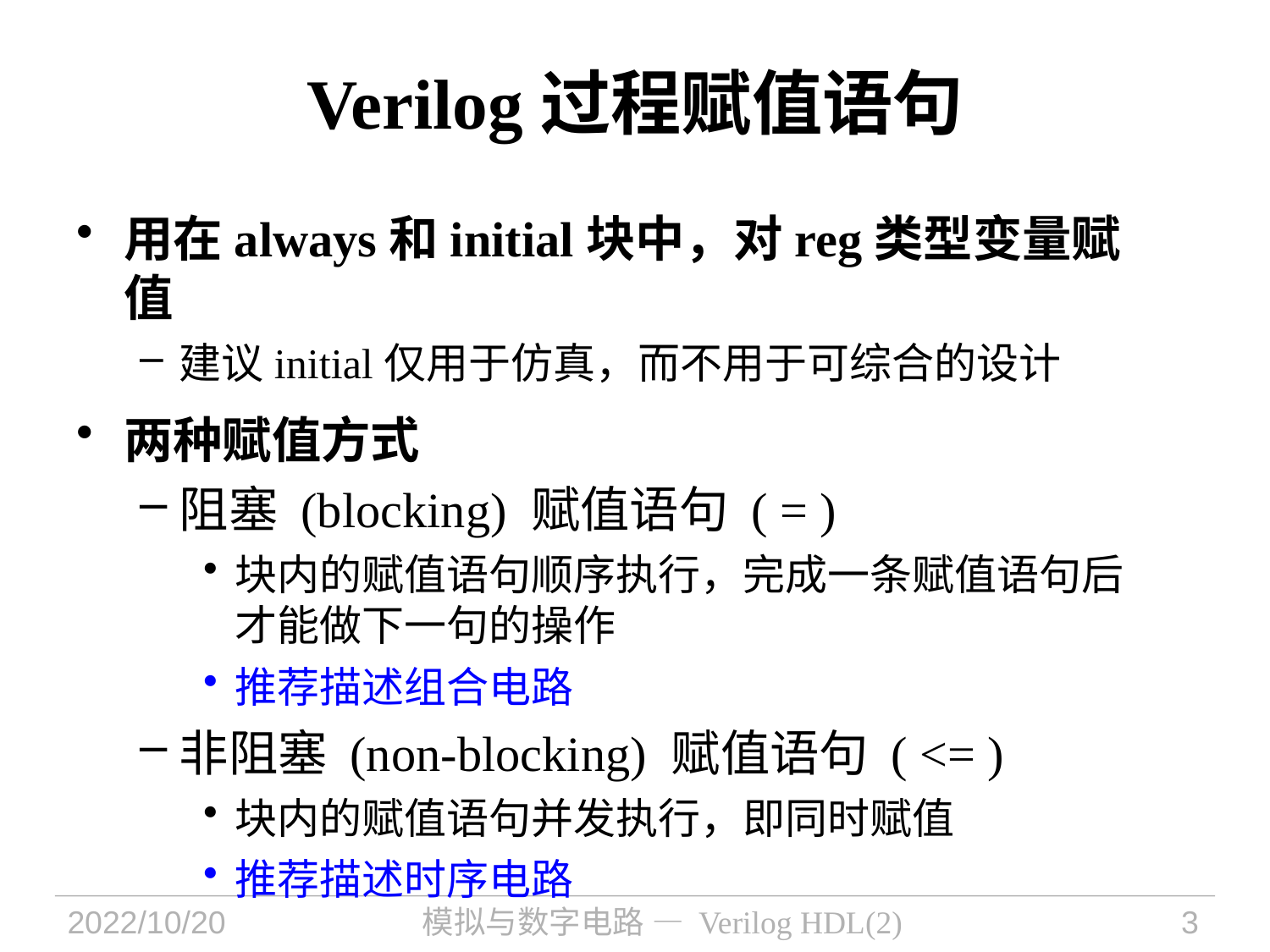

Verilog过程赋值语句
用在always和initial块中，对reg类型变量赋值
建议initial仅用于仿真，而不用于可综合的设计
两种赋值方式
阻塞 (blocking) 赋值语句 ( = )
块内的赋值语句顺序执行，完成一条赋值语句后才能做下一句的操作
推荐描述组合电路
非阻塞 (non-blocking) 赋值语句 ( <= )
块内的赋值语句并发执行，即同时赋值
推荐描述时序电路

2022/10/20
模拟与数字电路 — Verilog HDL(2)
3